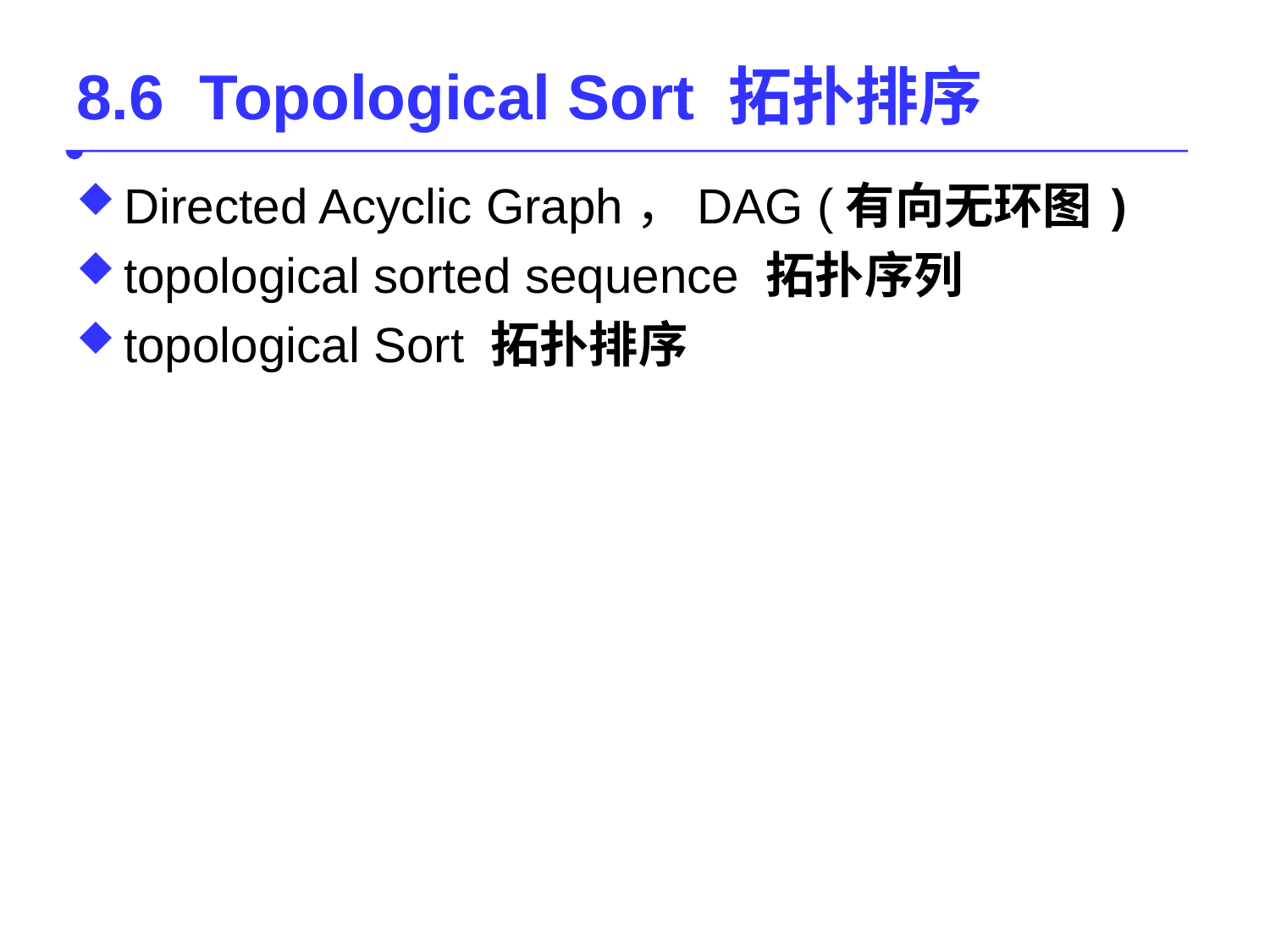

# 8.6  Topological Sort 拓扑排序
Directed Acyclic Graph，DAG (有向无环图)
topological sorted sequence 拓扑序列
topological Sort 拓扑排序